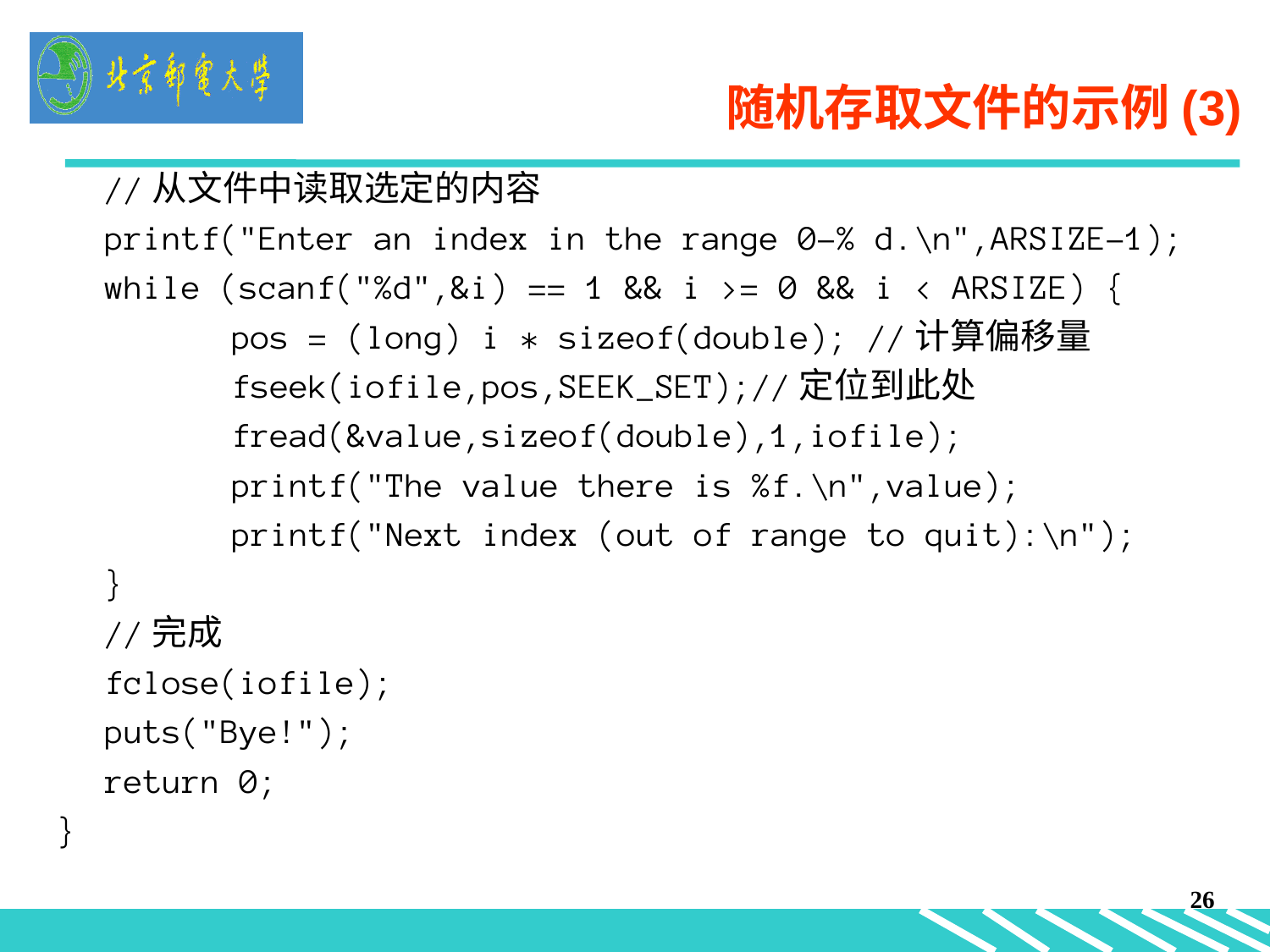

# 随机存取文件的示例(3)
	//从文件中读取选定的内容
	printf("Enter an index in the range 0-% d.\n",ARSIZE-1);
	while (scanf("%d",&i) == 1 && i >= 0 && i < ARSIZE) {
		pos = (long) i * sizeof(double); //计算偏移量
		fseek(iofile,pos,SEEK_SET);//定位到此处
		fread(&value,sizeof(double),1,iofile);
		printf("The value there is %f.\n",value);
		printf("Next index (out of range to quit):\n");
	}
	//完成
	fclose(iofile);
	puts("Bye!");
	return 0;
}

26